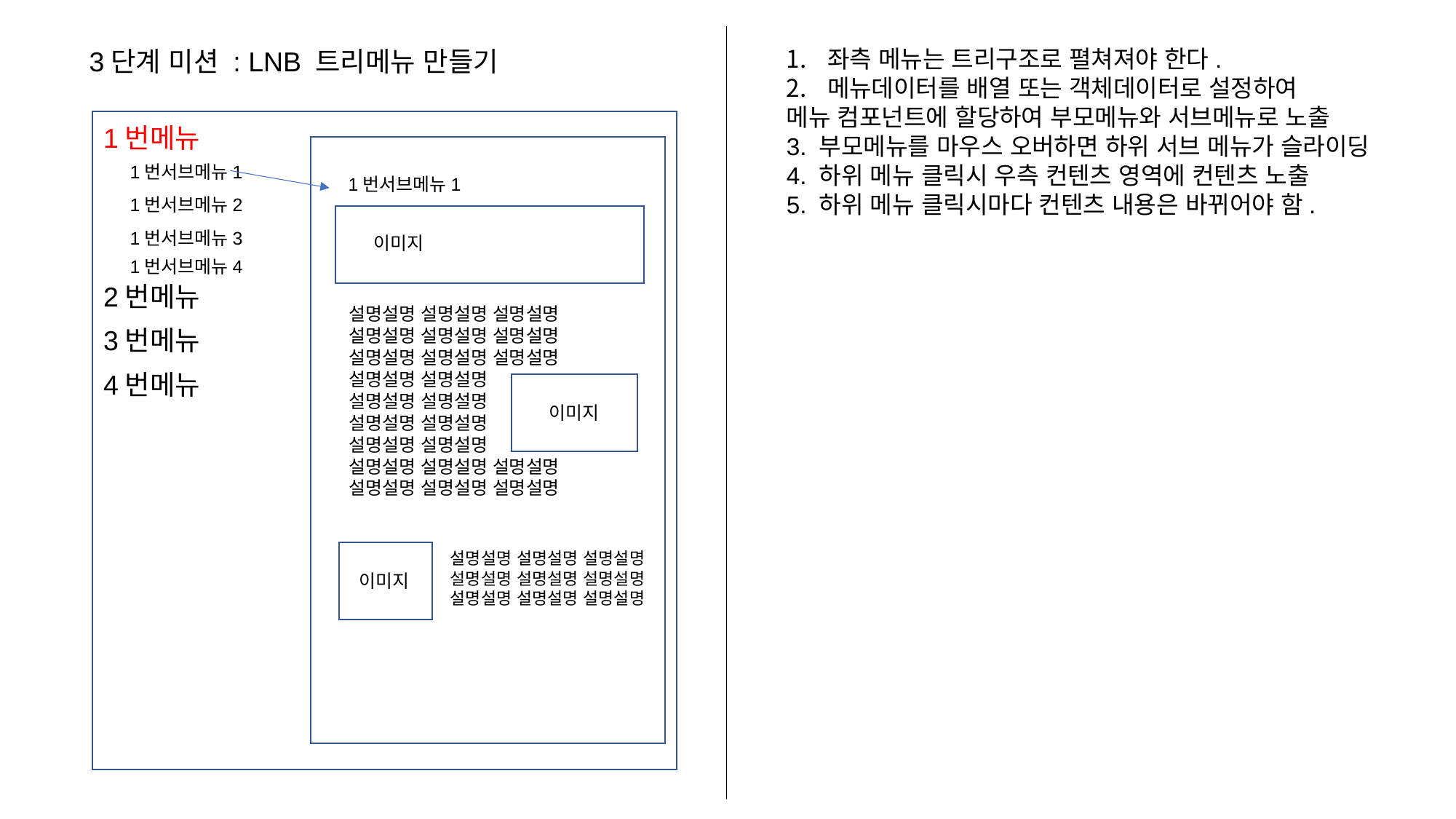

3단계 미션 : LNB 트리메뉴 만들기
좌측 메뉴는 트리구조로 펼쳐져야 한다.
메뉴데이터를 배열 또는 객체데이터로 설정하여
메뉴 컴포넌트에 할당하여 부모메뉴와 서브메뉴로 노출
3. 부모메뉴를 마우스 오버하면 하위 서브 메뉴가 슬라이딩
4. 하위 메뉴 클릭시 우측 컨텐츠 영역에 컨텐츠 노출
5. 하위 메뉴 클릭시마다 컨텐츠 내용은 바뀌어야 함.

1번메뉴

1번서브메뉴1
1번서브메뉴1
1번서브메뉴2

1번서브메뉴3
이미지
1번서브메뉴4
2번메뉴
설명설명 설명설명 설명설명
설명설명 설명설명 설명설명
설명설명 설명설명 설명설명
설명설명 설명설명
설명설명 설명설명
설명설명 설명설명
설명설명 설명설명
설명설명 설명설명 설명설명
설명설명 설명설명 설명설명

3번메뉴
4번메뉴

이미지
설명설명 설명설명 설명설명
설명설명 설명설명 설명설명
설명설명 설명설명 설명설명

이미지